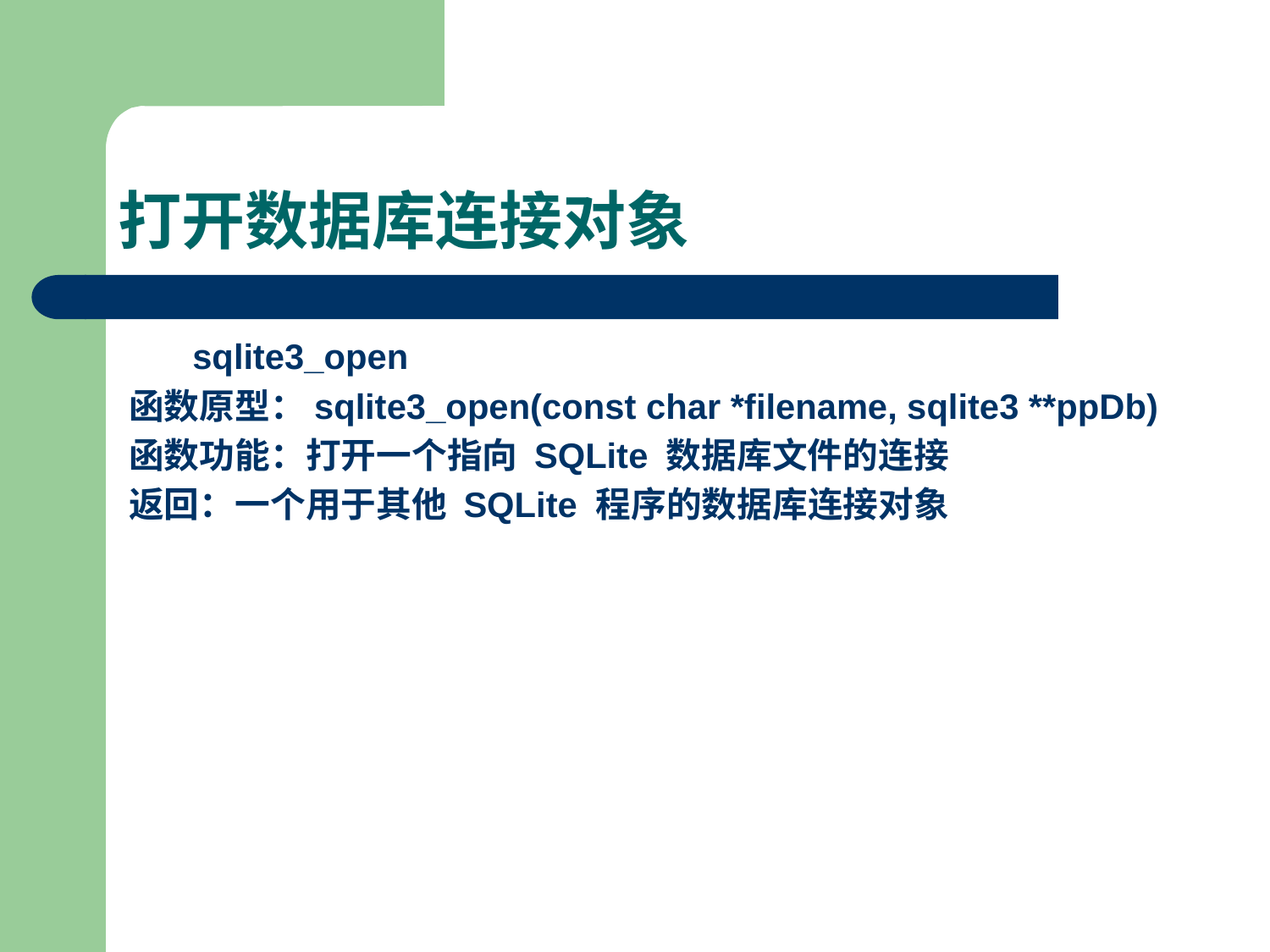

# 打开数据库连接对象
sqlite3_open
函数原型：sqlite3_open(const char *filename, sqlite3 **ppDb)
函数功能：打开一个指向 SQLite 数据库文件的连接
返回：一个用于其他 SQLite 程序的数据库连接对象